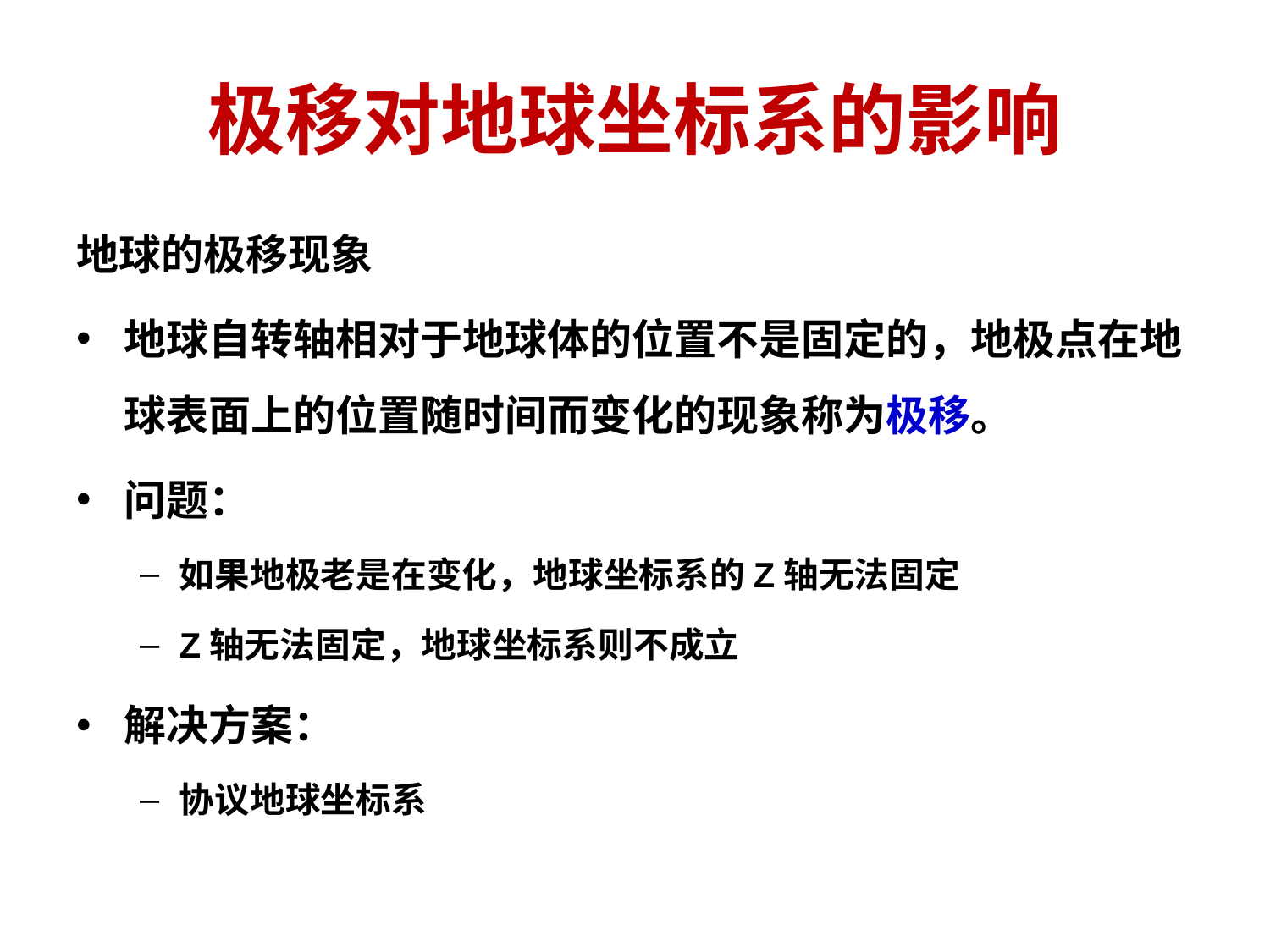

# 极移对地球坐标系的影响
地球的极移现象
地球自转轴相对于地球体的位置不是固定的，地极点在地球表面上的位置随时间而变化的现象称为极移。
问题：
如果地极老是在变化，地球坐标系的Z轴无法固定
Z轴无法固定，地球坐标系则不成立
解决方案：
协议地球坐标系